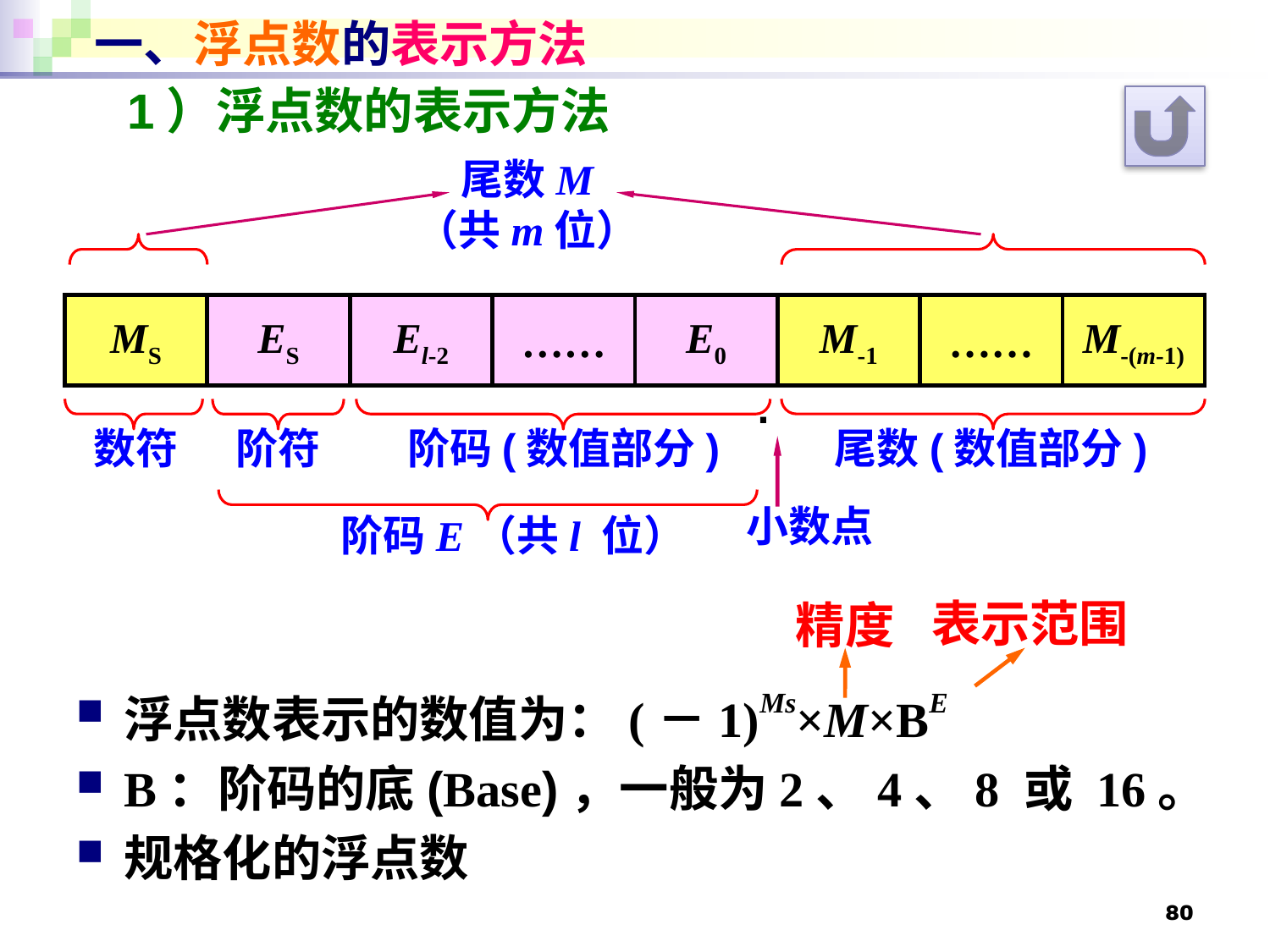

# 一、浮点数的表示方法
1）浮点数的表示方法

尾数M
（共m位）

MS
ES
El-2
……
E0
M-1
……
M-(m-1)

·
数符
阶符
阶码(数值部分)
尾数(数值部分)

小数点
阶码E（共l 位）
表示范围
精度

浮点数表示的数值为：(－1)Ms×M×BE
B：阶码的底(Base)，一般为2、4、8 或 16。
规格化的浮点数
80